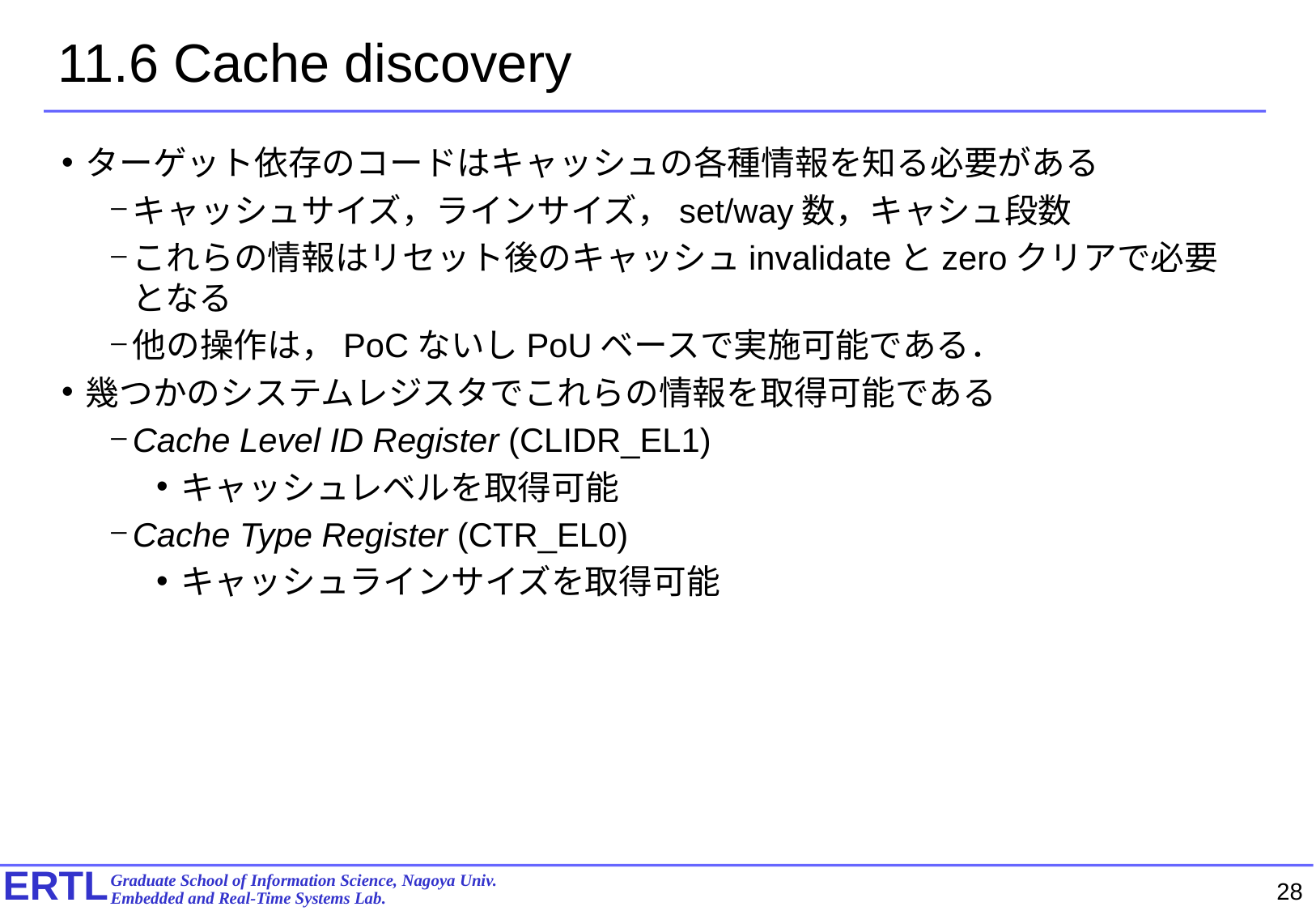

# 11.6 Cache discovery
ターゲット依存のコードはキャッシュの各種情報を知る必要がある
キャッシュサイズ，ラインサイズ，set/way数，キャシュ段数
これらの情報はリセット後のキャッシュinvalidateとzeroクリアで必要となる
他の操作は，PoCないしPoUベースで実施可能である．
幾つかのシステムレジスタでこれらの情報を取得可能である
Cache Level ID Register (CLIDR_EL1)
キャッシュレベルを取得可能
Cache Type Register (CTR_EL0)
キャッシュラインサイズを取得可能

28